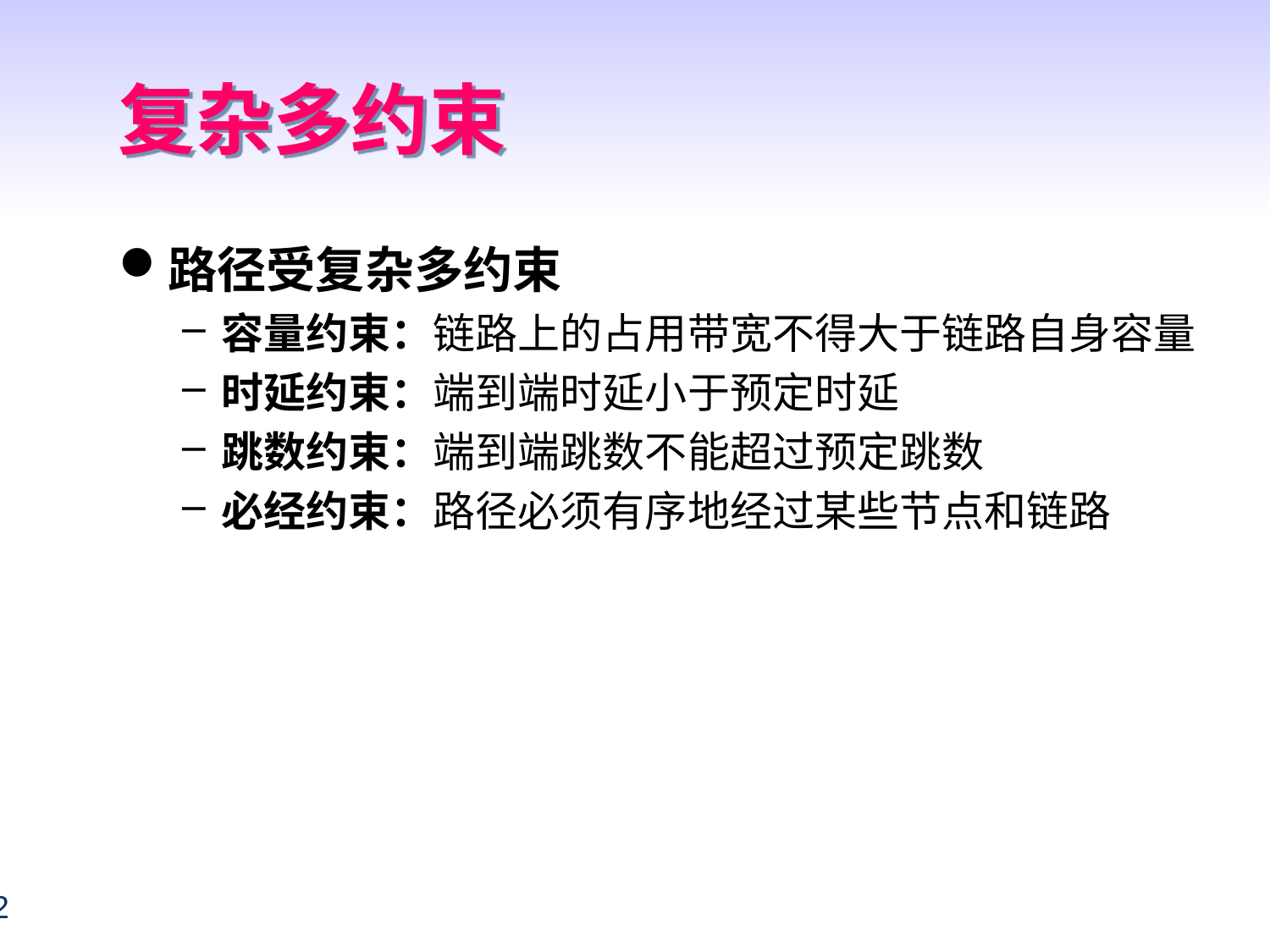

# 复杂多约束
路径受复杂多约束
容量约束：链路上的占用带宽不得大于链路自身容量
时延约束：端到端时延小于预定时延
跳数约束：端到端跳数不能超过预定跳数
必经约束：路径必须有序地经过某些节点和链路